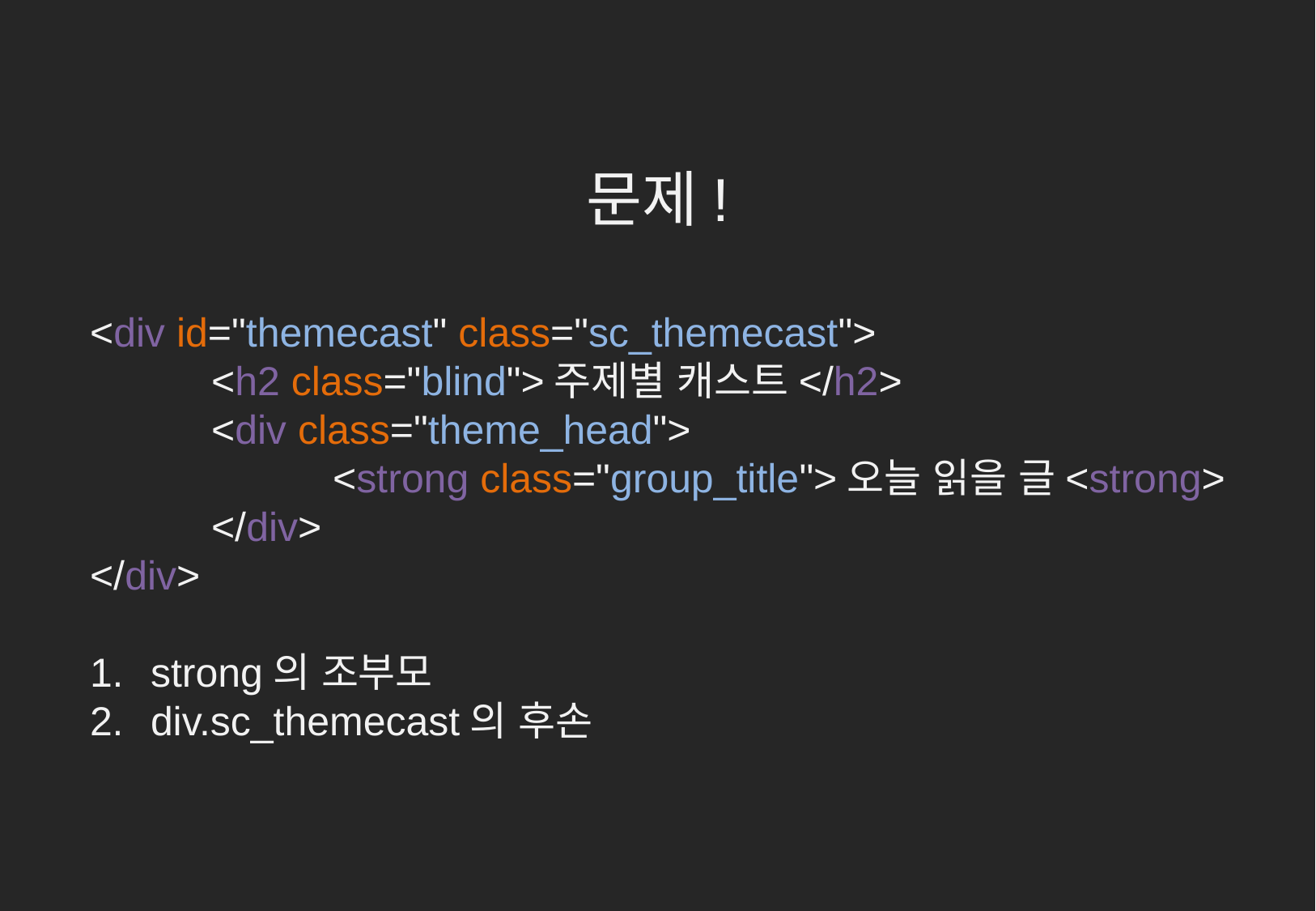

문제!

<div id="themecast" class="sc_themecast">
	<h2 class="blind">주제별 캐스트</h2>
	<div class="theme_head">
		<strong class="group_title">오늘 읽을 글<strong>
	</div>
</div>

strong의 조부모
div.sc_themecast의 후손